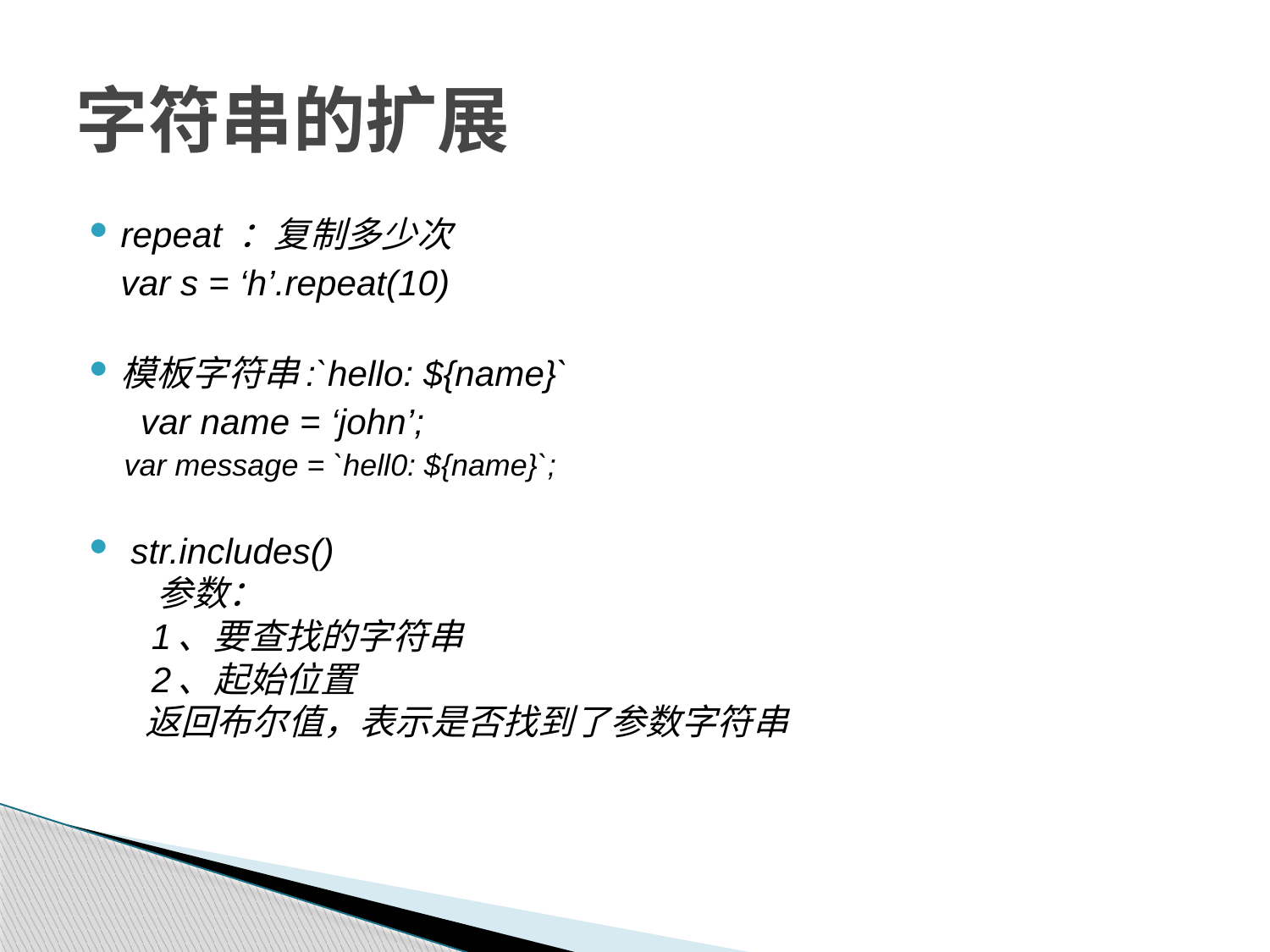

# 字符串的扩展
repeat ：复制多少次
	var s = ‘h’.repeat(10)
模板字符串:`hello: ${name}`
	  var name = ‘john’;
var message = `hell0: ${name}`;

 str.includes()
   参数：
   1、要查找的字符串
   2、起始位置
   返回布尔值，表示是否找到了参数字符串